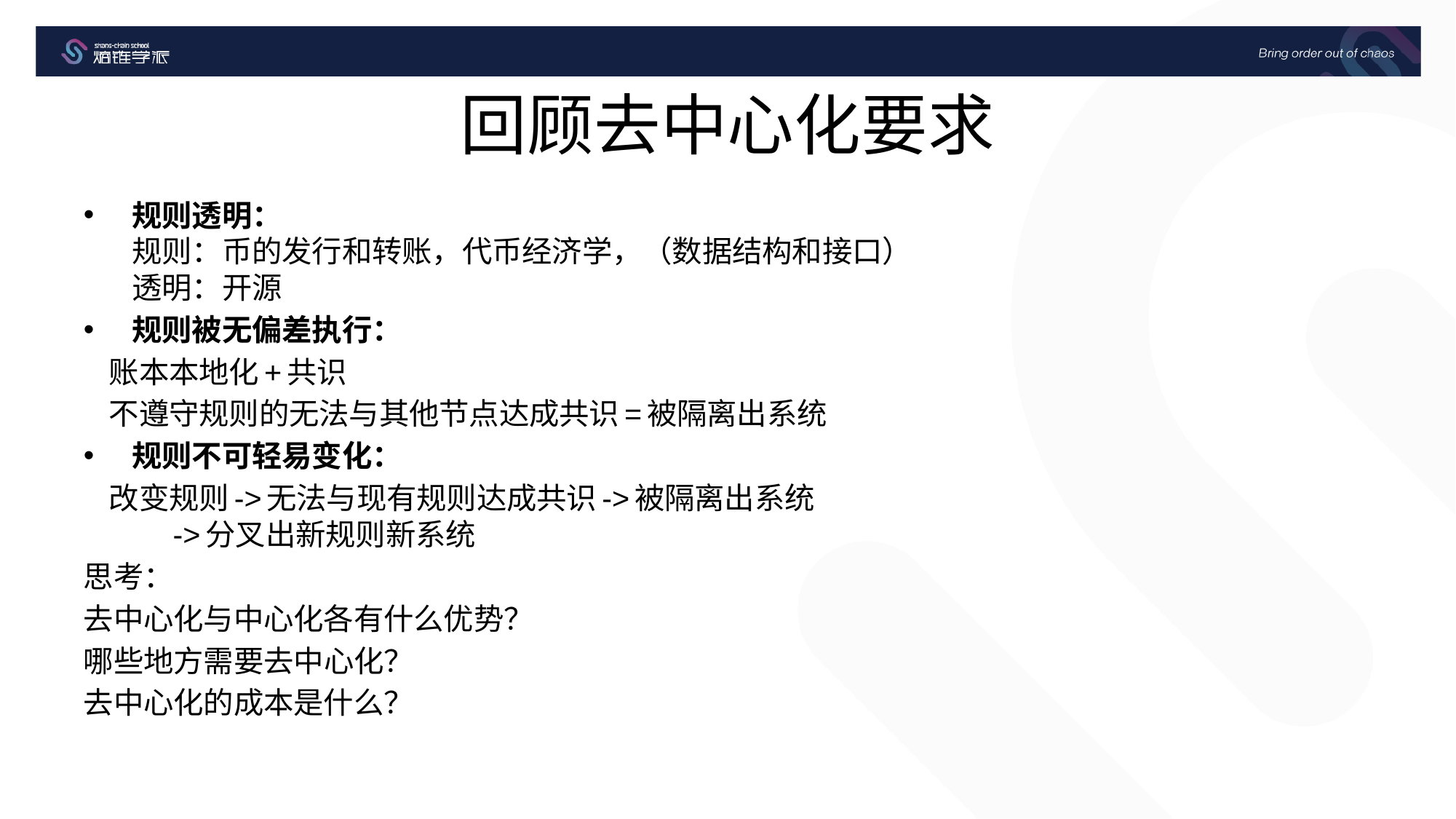

# 回顾去中心化要求
规则透明：
规则：币的发行和转账，代币经济学，（数据结构和接口）
透明：开源
规则被无偏差执行：
   账本本地化+共识
   不遵守规则的无法与其他节点达成共识=被隔离出系统
规则不可轻易变化：
   改变规则->无法与现有规则达成共识->被隔离出系统
   				 ->分叉出新规则新系统
思考：
去中心化与中心化各有什么优势？
哪些地方需要去中心化？
去中心化的成本是什么？